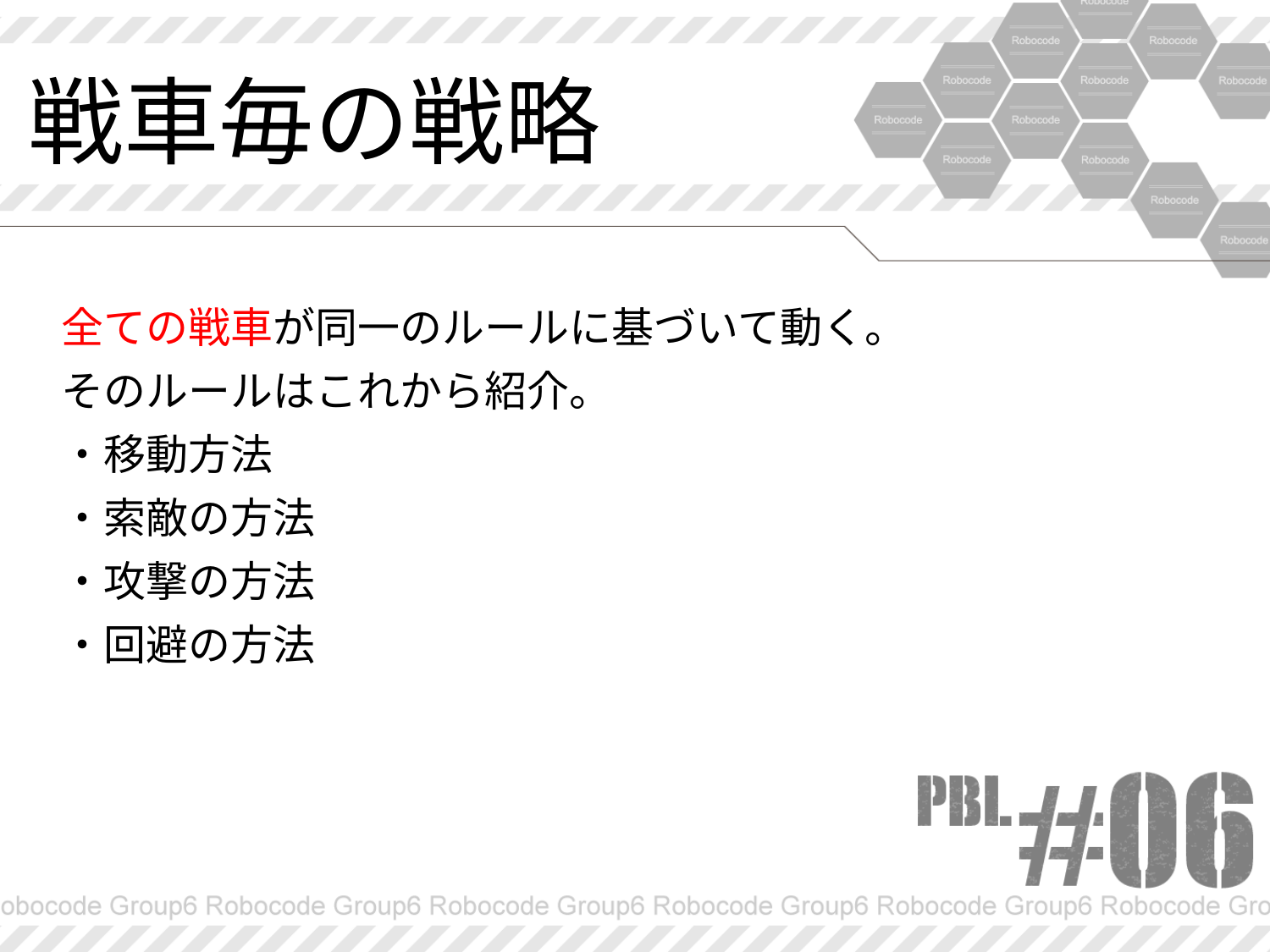

# 戦車毎の戦略
全ての戦車が同一のルールに基づいて動く。
そのルールはこれから紹介。
・移動方法
・索敵の方法
・攻撃の方法
・回避の方法